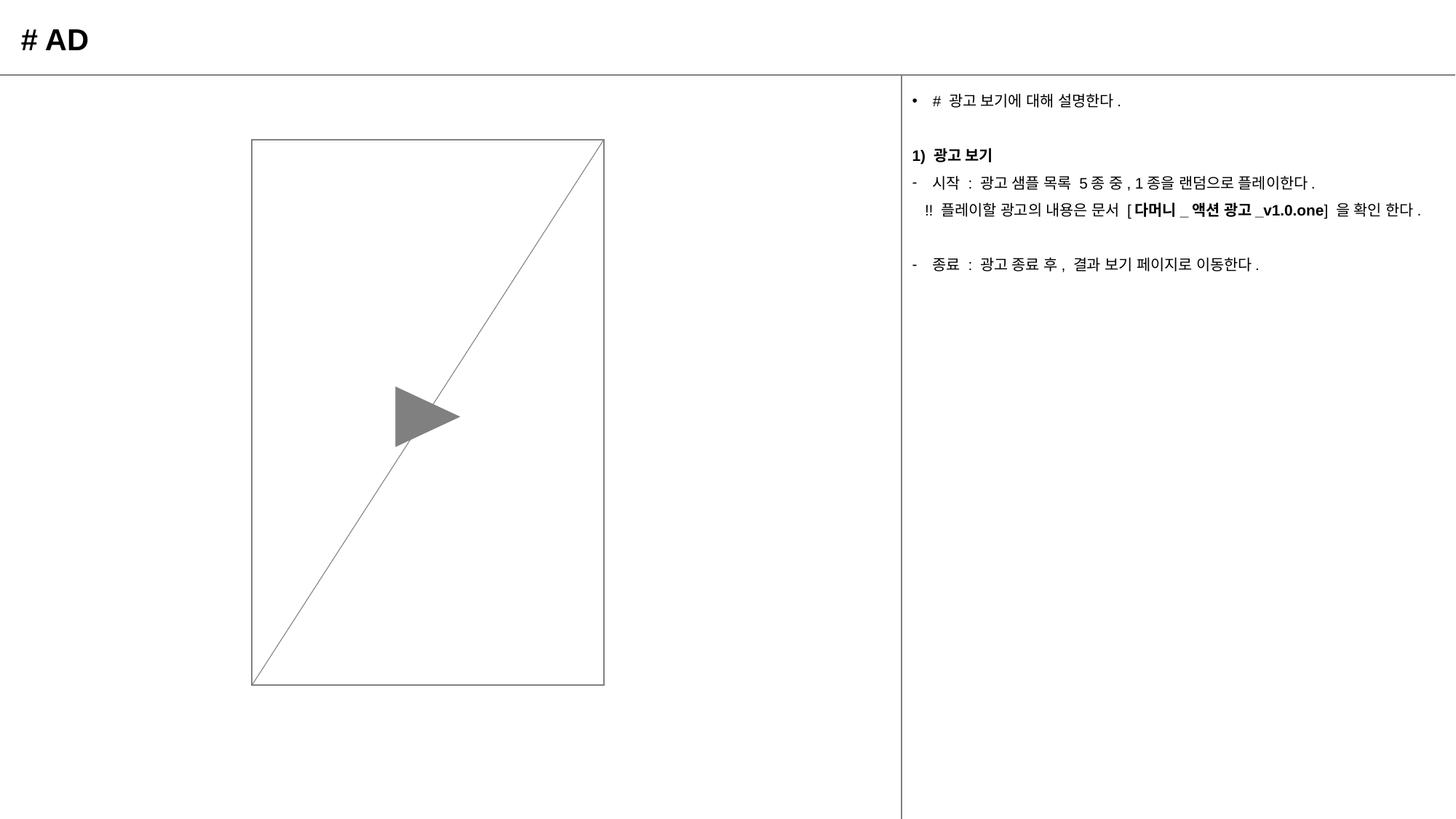

# AD
# 광고 보기에 대해 설명한다.

1) 광고 보기
시작 : 광고 샘플 목록 5종 중, 1종을 랜덤으로 플레이한다.
   !! 플레이할 광고의 내용은 문서 [다머니_액션 광고_v1.0.one] 을 확인 한다.

종료 : 광고 종료 후, 결과 보기 페이지로 이동한다.